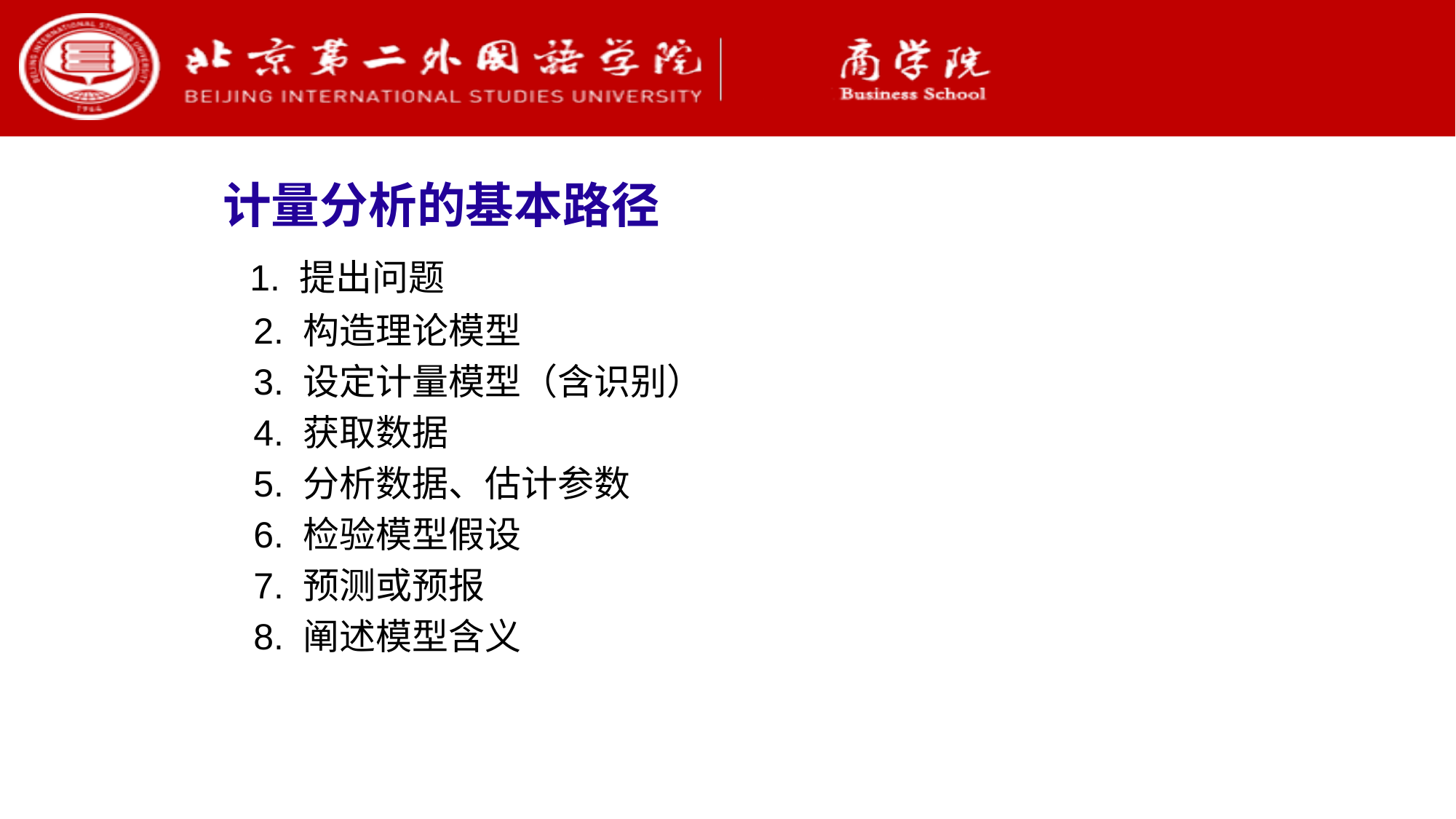

计量分析的基本路径
  1. 提出问题
   2. 构造理论模型
   3. 设定计量模型（含识别）
   4. 获取数据
   5. 分析数据、估计参数
   6. 检验模型假设
   7. 预测或预报
   8. 阐述模型含义